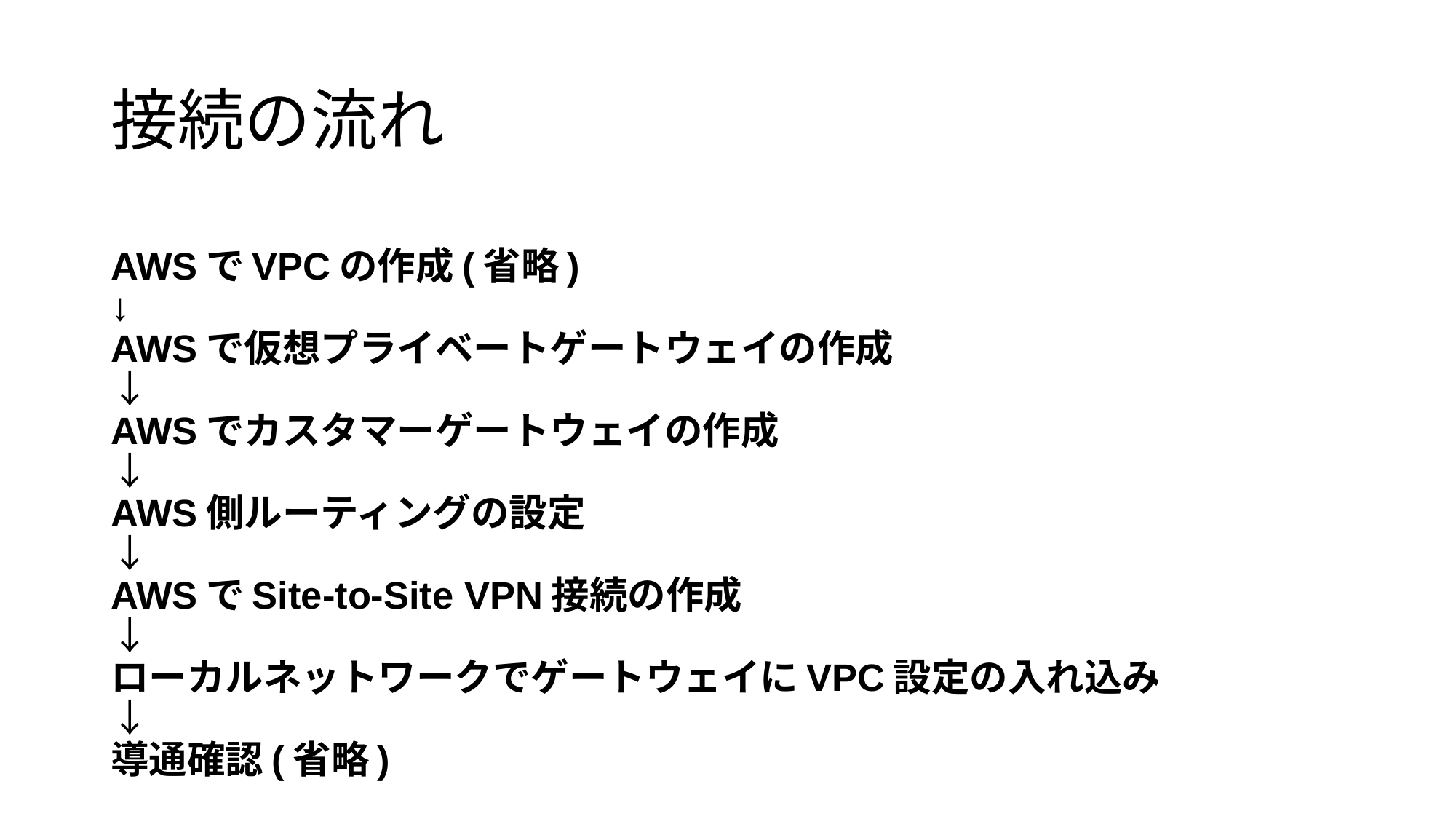

# 接続の流れ

AWSでVPCの作成(省略)
↓
AWSで仮想プライベートゲートウェイの作成
↓
AWSでカスタマーゲートウェイの作成
↓
AWS側ルーティングの設定
↓
AWSでSite-to-Site VPN接続の作成
↓
ローカルネットワークでゲートウェイにVPC設定の入れ込み
↓
導通確認(省略)